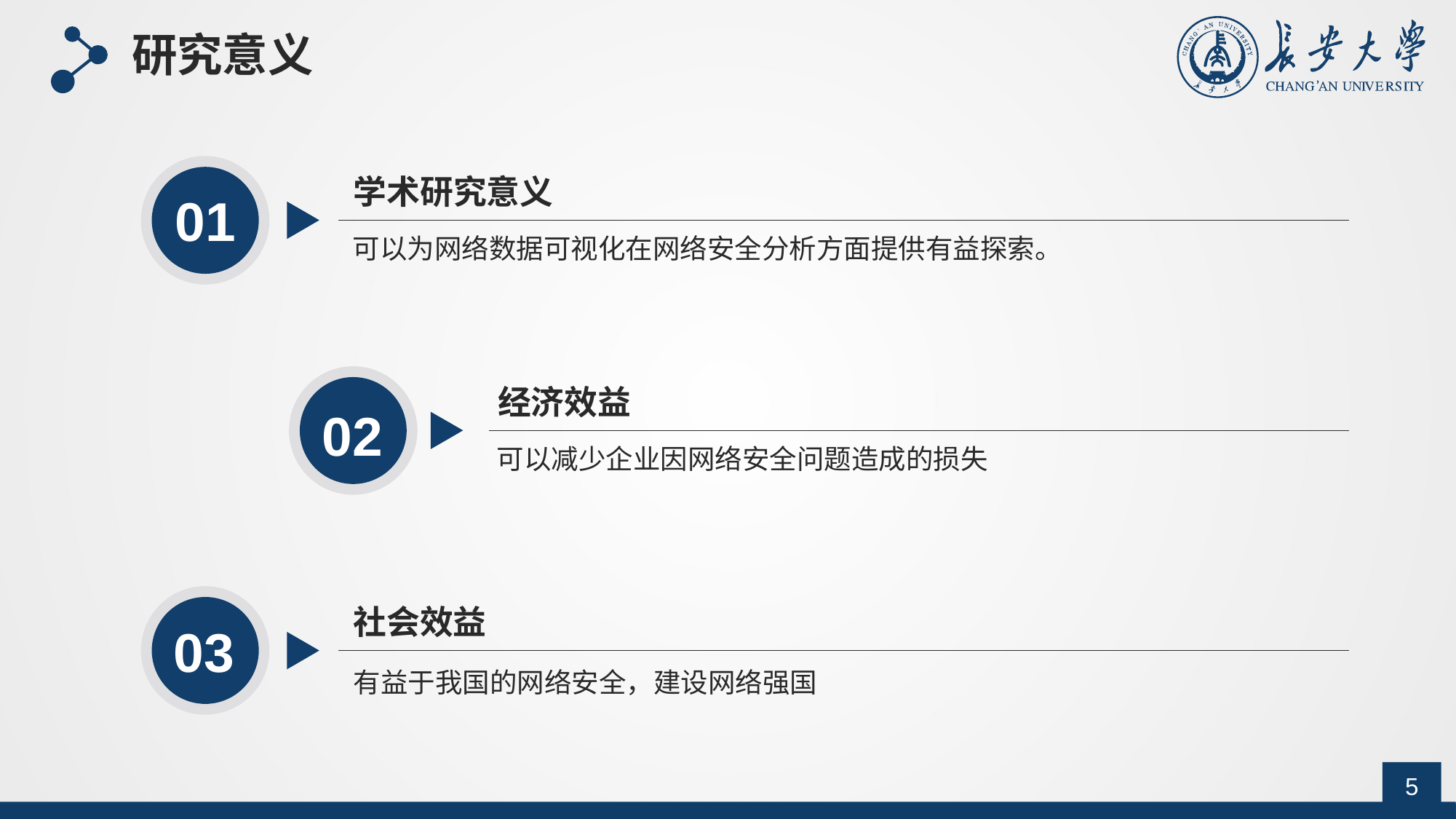

研究意义

学术研究意义

01

可以为网络数据可视化在网络安全分析方面提供有益探索。

经济效益

02

可以减少企业因网络安全问题造成的损失

社会效益

03

有益于我国的网络安全，建设网络强国